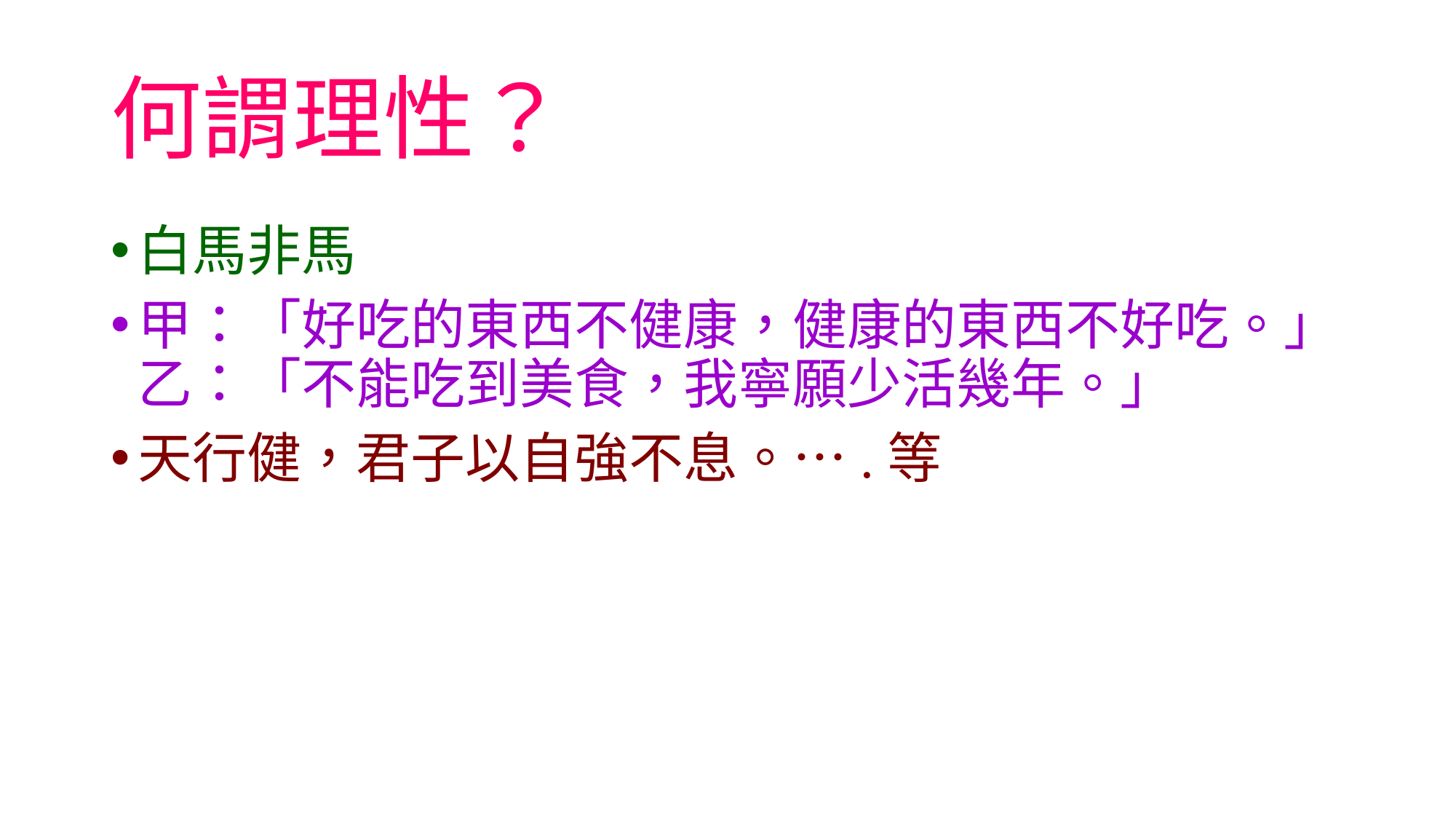

# 何謂理性？
白馬非馬
甲：「好吃的東西不健康，健康的東西不好吃。」乙：「不能吃到美食，我寧願少活幾年。」
天行健，君子以自強不息。….等